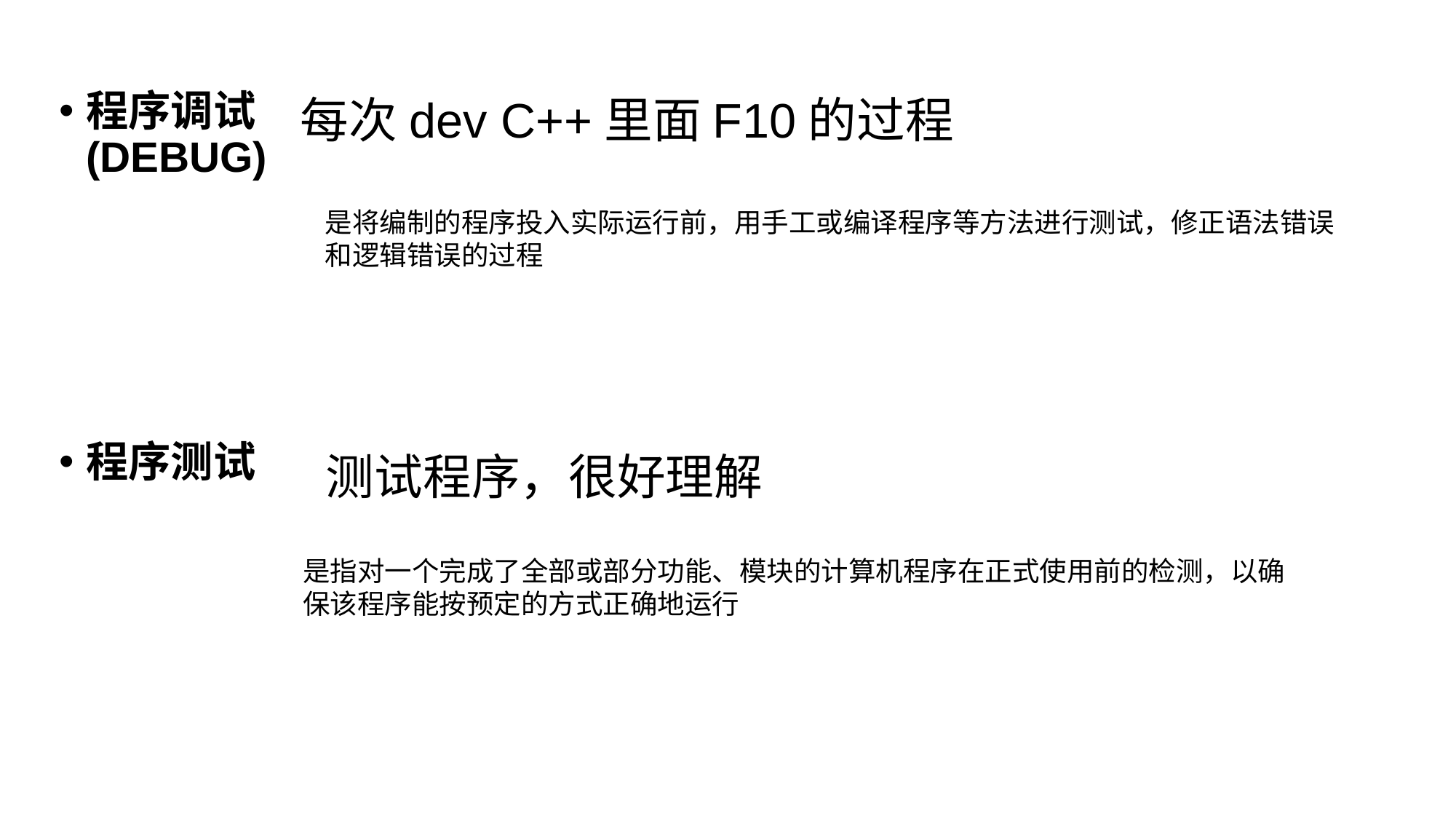

程序调试(DEBUG)

程序测试
每次dev C++里面F10的过程
是将编制的程序投入实际运行前，用手工或编译程序等方法进行测试，修正语法错误和逻辑错误的过程
测试程序，很好理解
是指对一个完成了全部或部分功能、模块的计算机程序在正式使用前的检测，以确保该程序能按预定的方式正确地运行